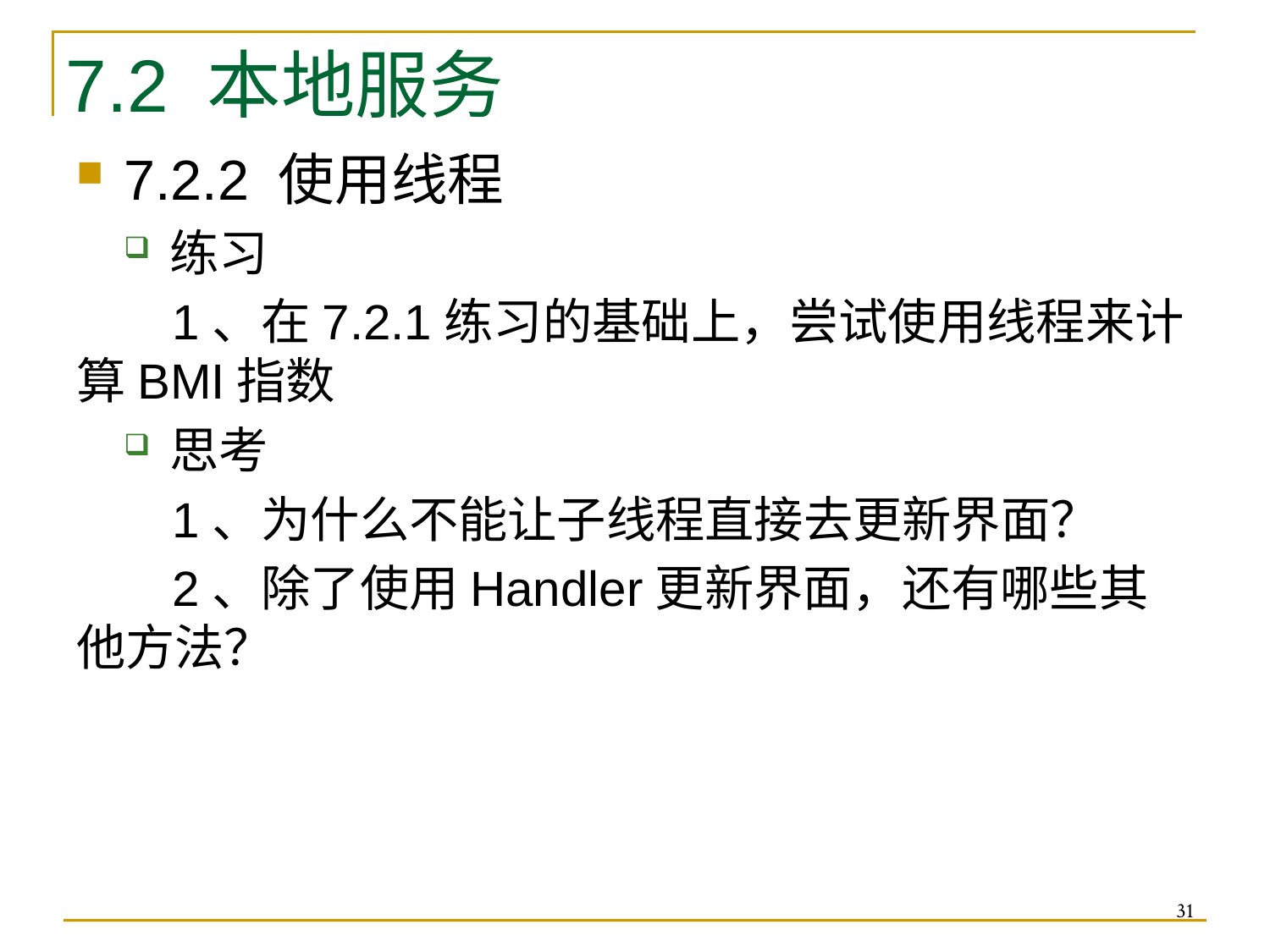

# 7.2 本地服务
7.2.2 使用线程
练习
       1、在7.2.1练习的基础上，尝试使用线程来计算BMI指数
思考
       1、为什么不能让子线程直接去更新界面？
       2、除了使用Handler更新界面，还有哪些其他方法？
31